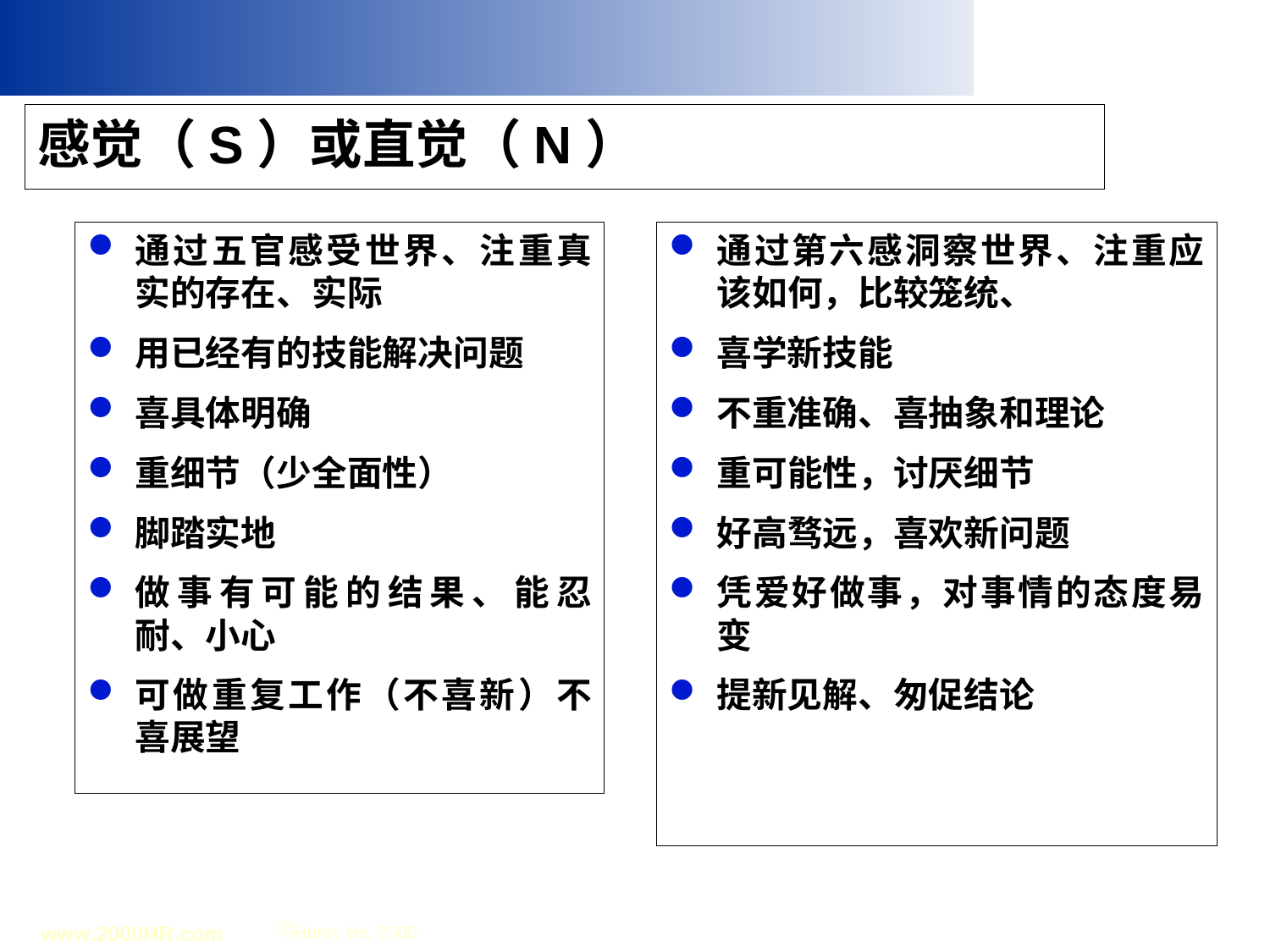

# 感觉（S）或直觉（N）
通过五官感受世界、注重真实的存在、实际
用已经有的技能解决问题
喜具体明确
重细节（少全面性）
脚踏实地
做事有可能的结果、能忍耐、小心
可做重复工作（不喜新）不喜展望
通过第六感洞察世界、注重应该如何，比较笼统、
喜学新技能
不重准确、喜抽象和理论
重可能性，讨厌细节
好高骛远，喜欢新问题
凭爱好做事，对事情的态度易变
提新见解、匆促结论